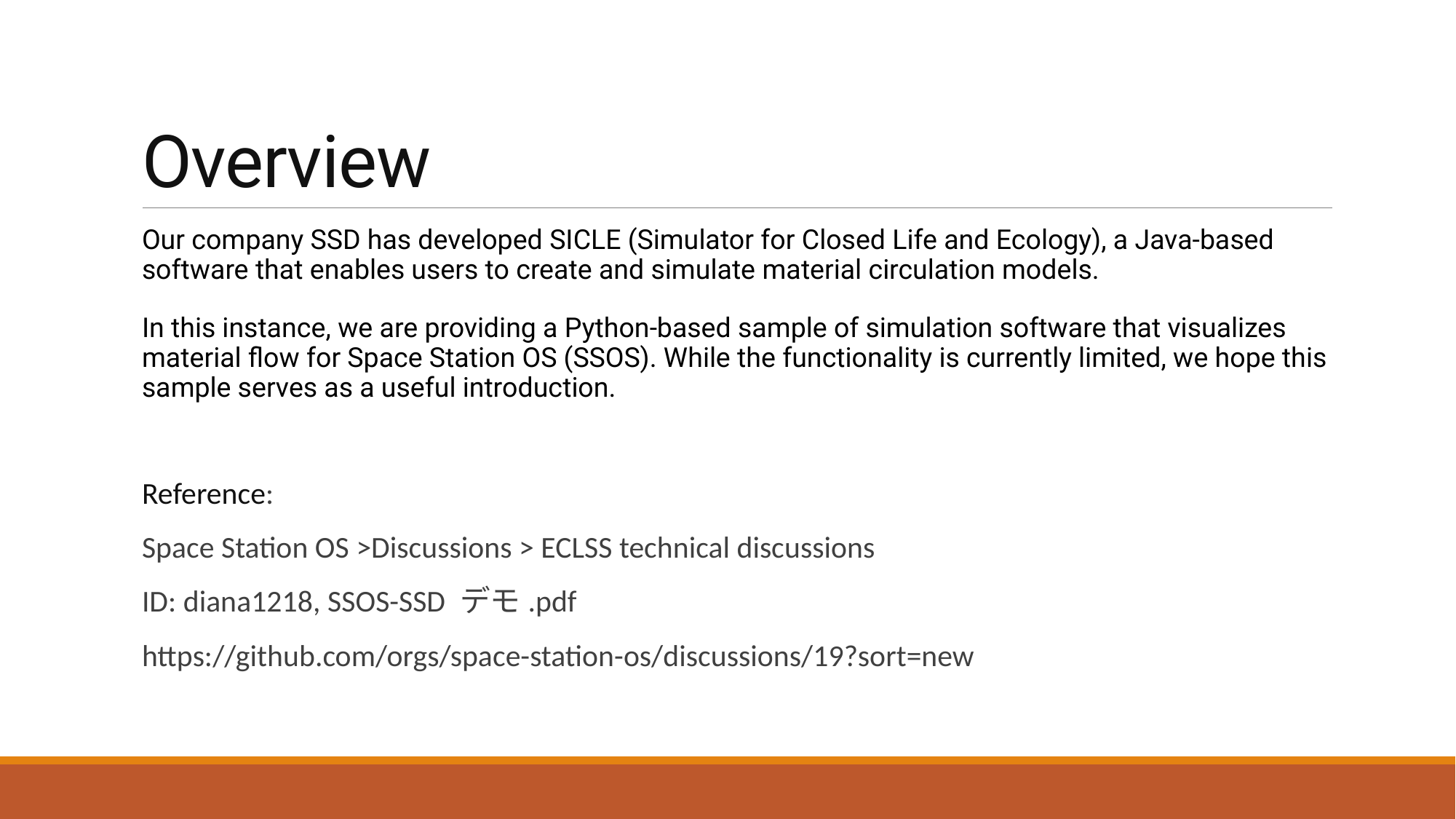

# Overview
Our company SSD has developed SICLE (Simulator for Closed Life and Ecology), a Java-based software that enables users to create and simulate material circulation models.
In this instance, we are providing a Python-based sample of simulation software that visualizes material flow for Space Station OS (SSOS). While the functionality is currently limited, we hope this sample serves as a useful introduction.

Reference:
Space Station OS >Discussions > ECLSS technical discussions
ID: diana1218, SSOS-SSD デモ.pdf
https://github.com/orgs/space-station-os/discussions/19?sort=new